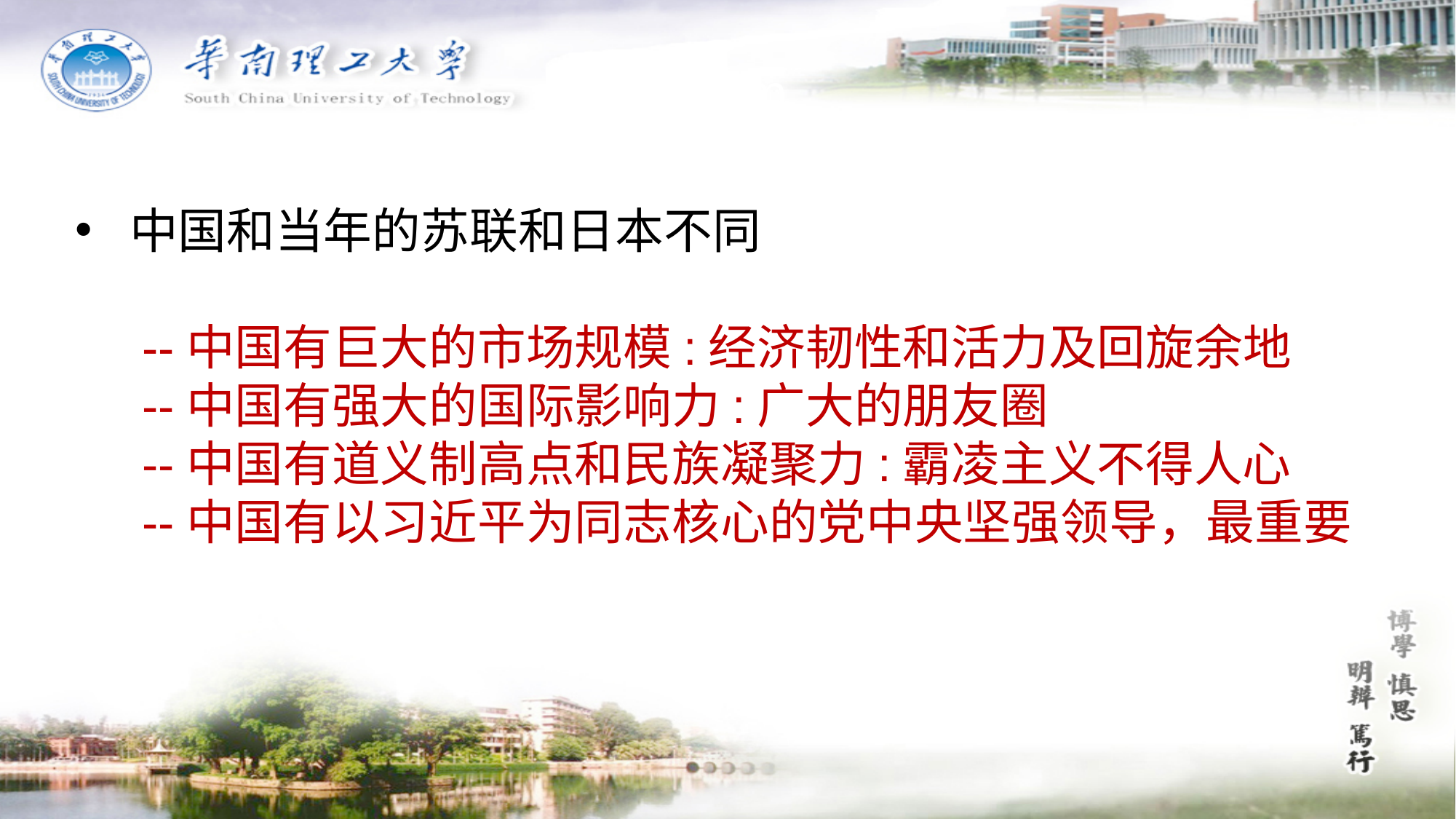

# Diagram
中国和当年的苏联和日本不同

     --中国有巨大的市场规模:经济韧性和活力及回旋余地
     --中国有强大的国际影响力:广大的朋友圈
     --中国有道义制高点和民族凝聚力:霸凌主义不得人心
     --中国有以习近平为同志核心的党中央坚强领导，最重要